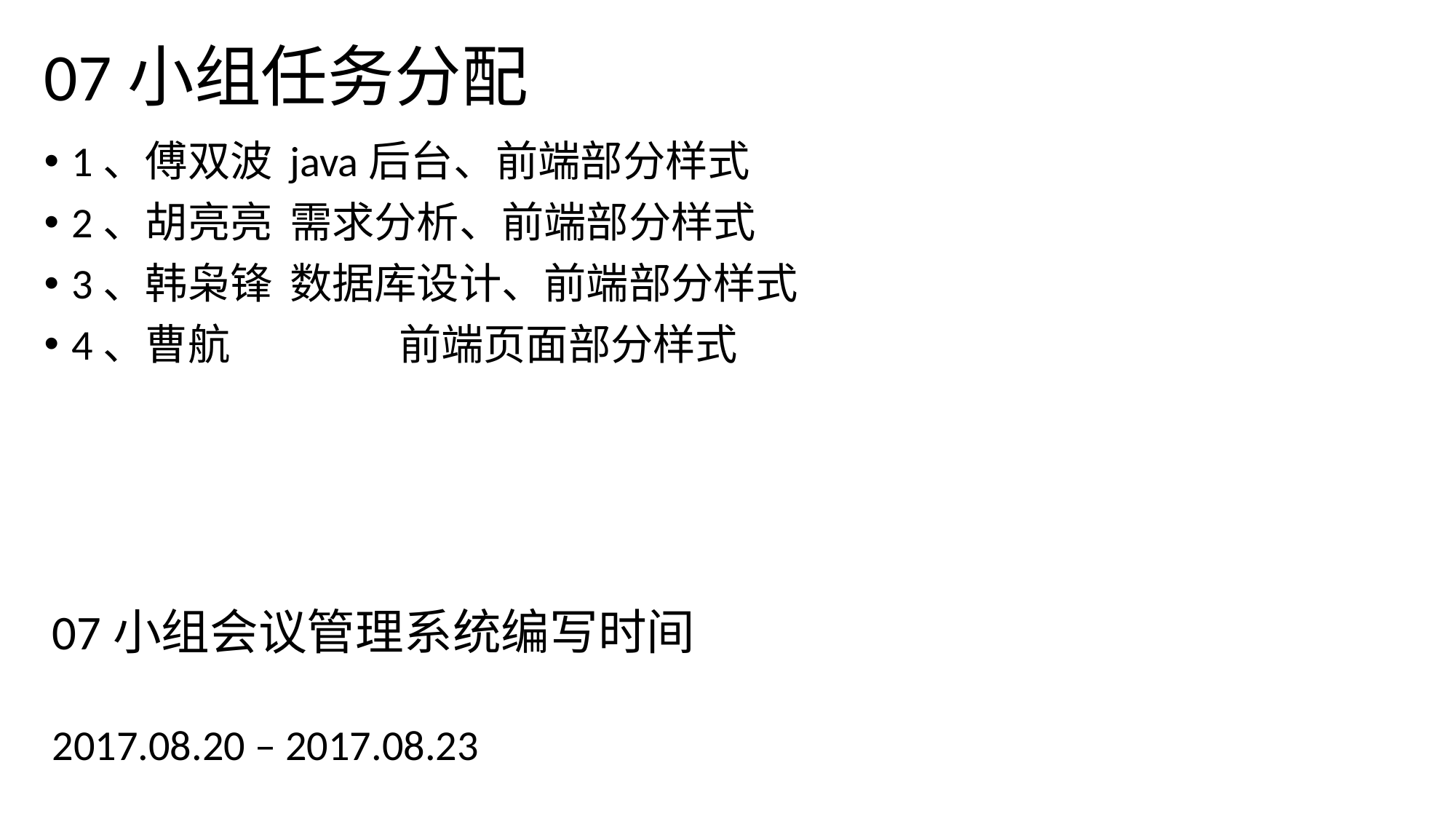

# 07小组任务分配
1、傅双波	java后台、前端部分样式
2、胡亮亮	需求分析、前端部分样式
3、韩枭锋	数据库设计、前端部分样式
4、曹航		前端页面部分样式
07小组会议管理系统编写时间

2017.08.20 – 2017.08.23